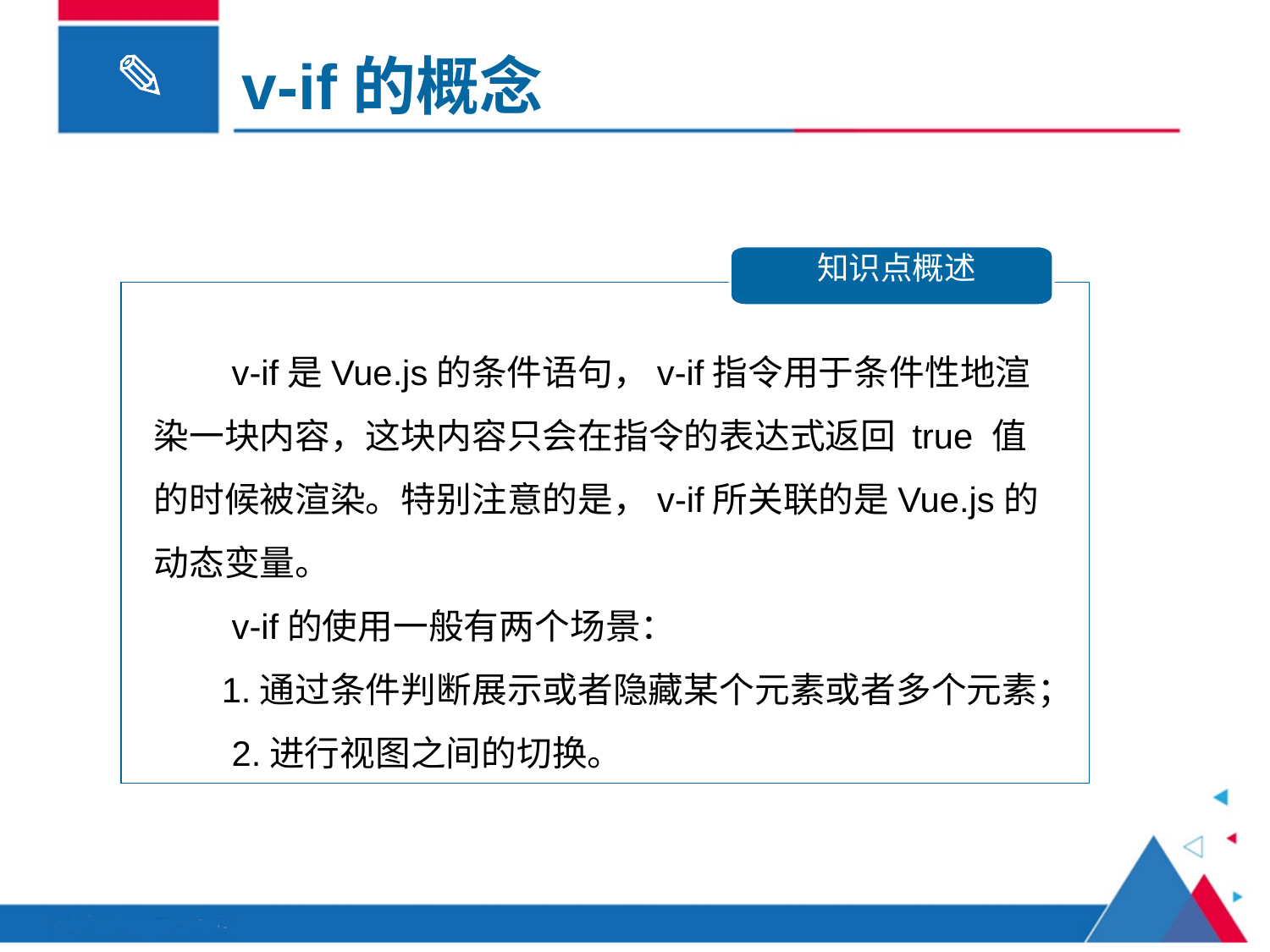

v-if的概念
知识点概述

        v-if是Vue.js的条件语句，v-if指令用于条件性地渲染一块内容，这块内容只会在指令的表达式返回 true 值的时候被渲染。特别注意的是，v-if所关联的是Vue.js的动态变量。
        v-if的使用一般有两个场景：
       1.通过条件判断展示或者隐藏某个元素或者多个元素；
        2.进行视图之间的切换。